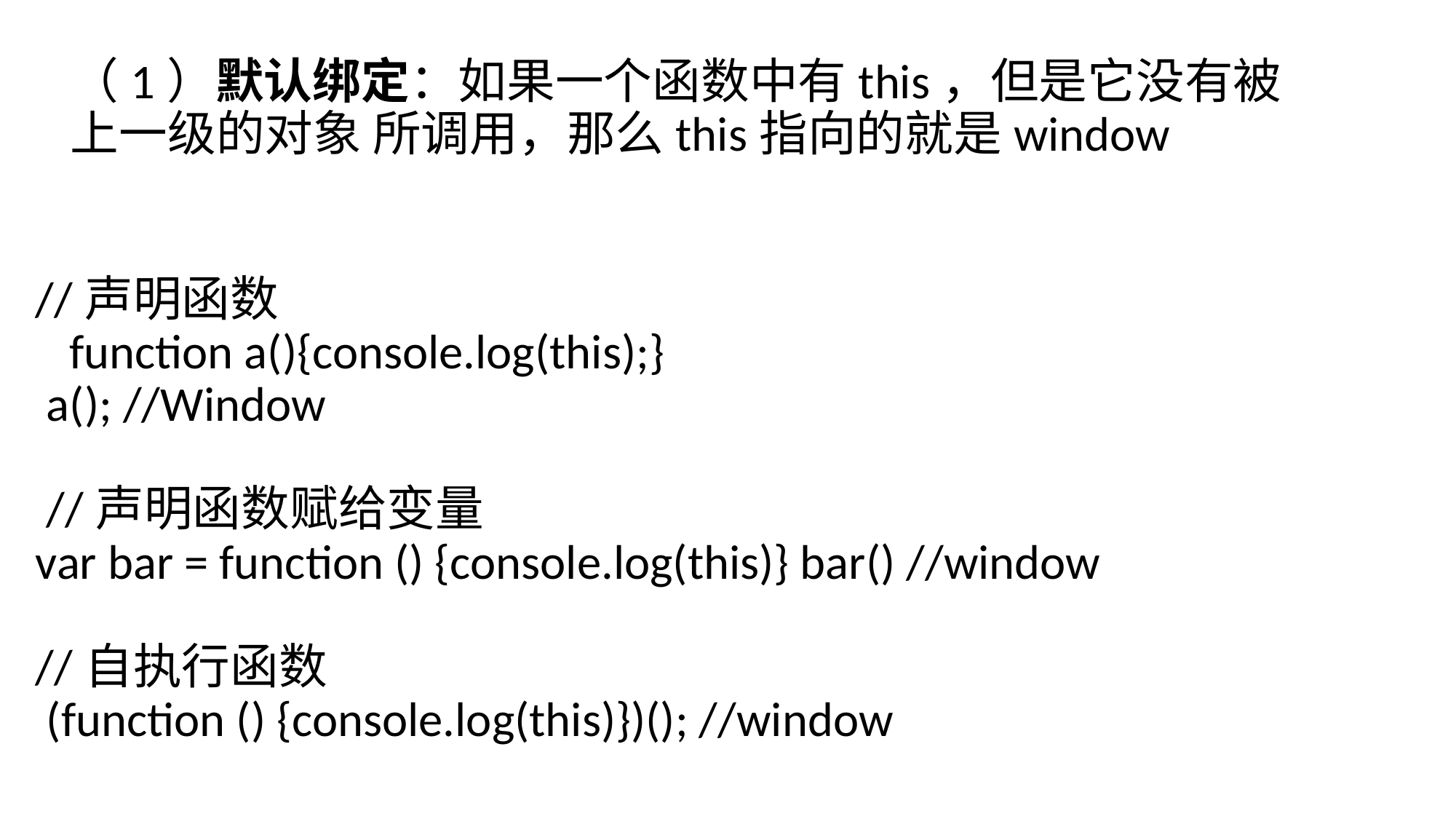

# （1）默认绑定：如果一个函数中有this，但是它没有被上一级的对象 所调用，那么this指向的就是window

//声明函数
  function a(){console.log(this);}
 a(); //Window

 //声明函数赋给变量
var bar = function () {console.log(this)} bar() //window

//自执行函数
 (function () {console.log(this)})(); //window